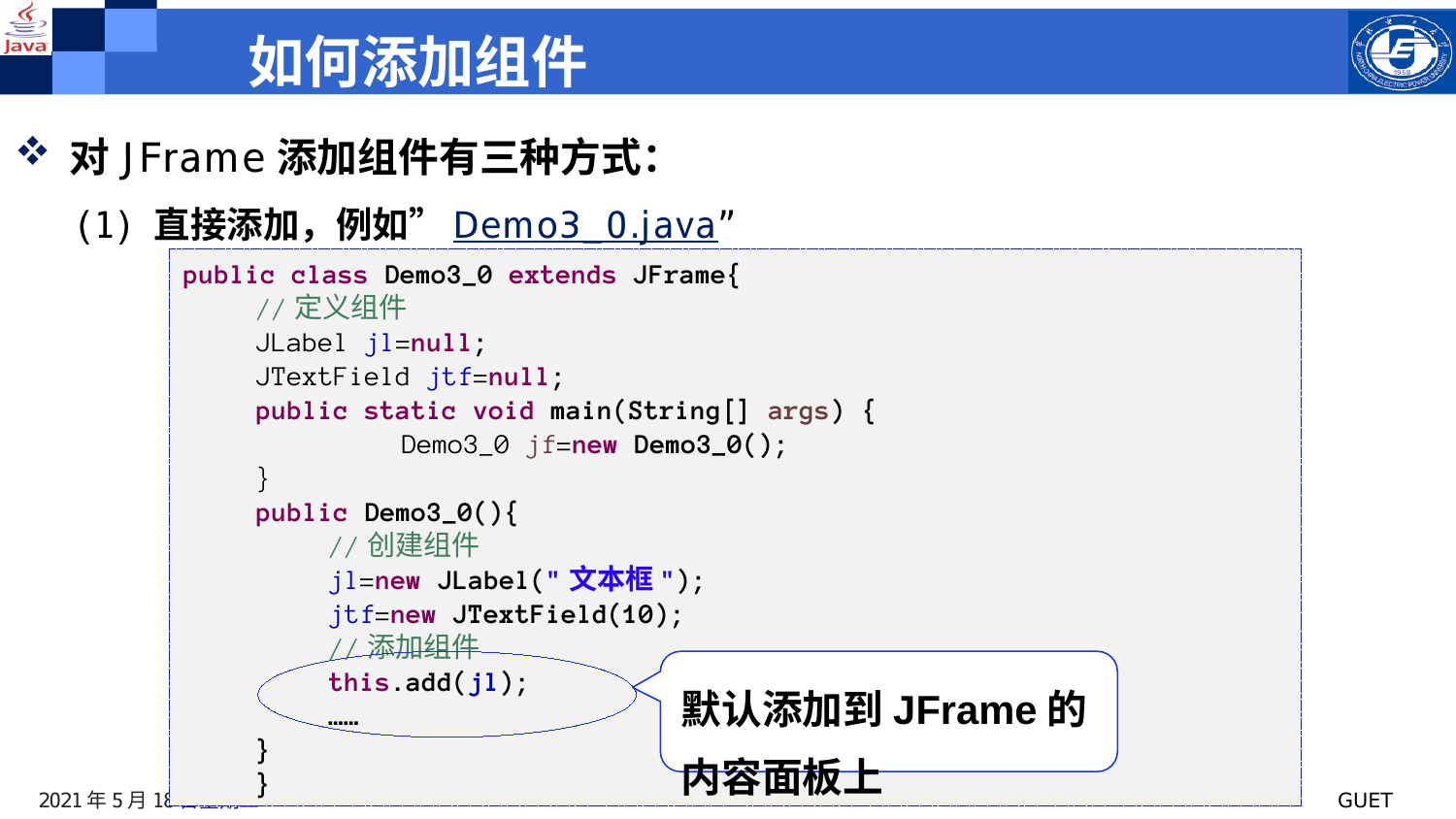

# 如何添加组件
对JFrame添加组件有三种方式：
(1) 直接添加，例如”Demo3_0.java”
public class Demo3_0 extends JFrame{
//定义组件
JLabel jl=null;
JTextField jtf=null;
public static void main(String[] args) {
	Demo3_0 jf=new Demo3_0();
}
public Demo3_0(){
//创建组件
jl=new JLabel("文本框");
jtf=new JTextField(10);
//添加组件
this.add(jl);
……
}
}

默认添加到JFrame的内容面板上
GUET